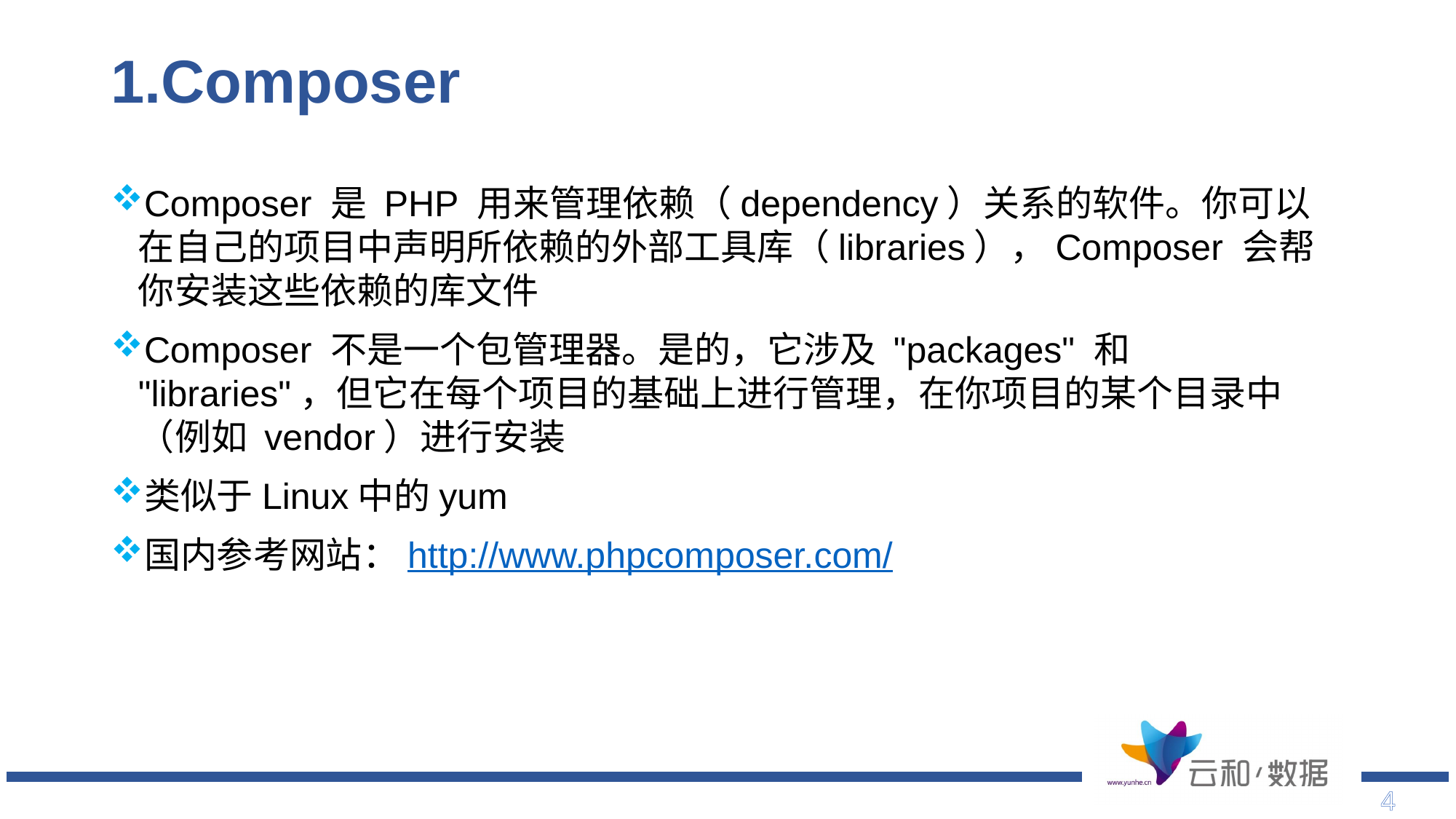

# 1.Composer
Composer 是 PHP 用来管理依赖（dependency）关系的软件。你可以在自己的项目中声明所依赖的外部工具库（libraries），Composer 会帮你安装这些依赖的库文件
Composer 不是一个包管理器。是的，它涉及 "packages" 和 "libraries"，但它在每个项目的基础上进行管理，在你项目的某个目录中（例如 vendor）进行安装
类似于Linux中的yum
国内参考网站：http://www.phpcomposer.com/